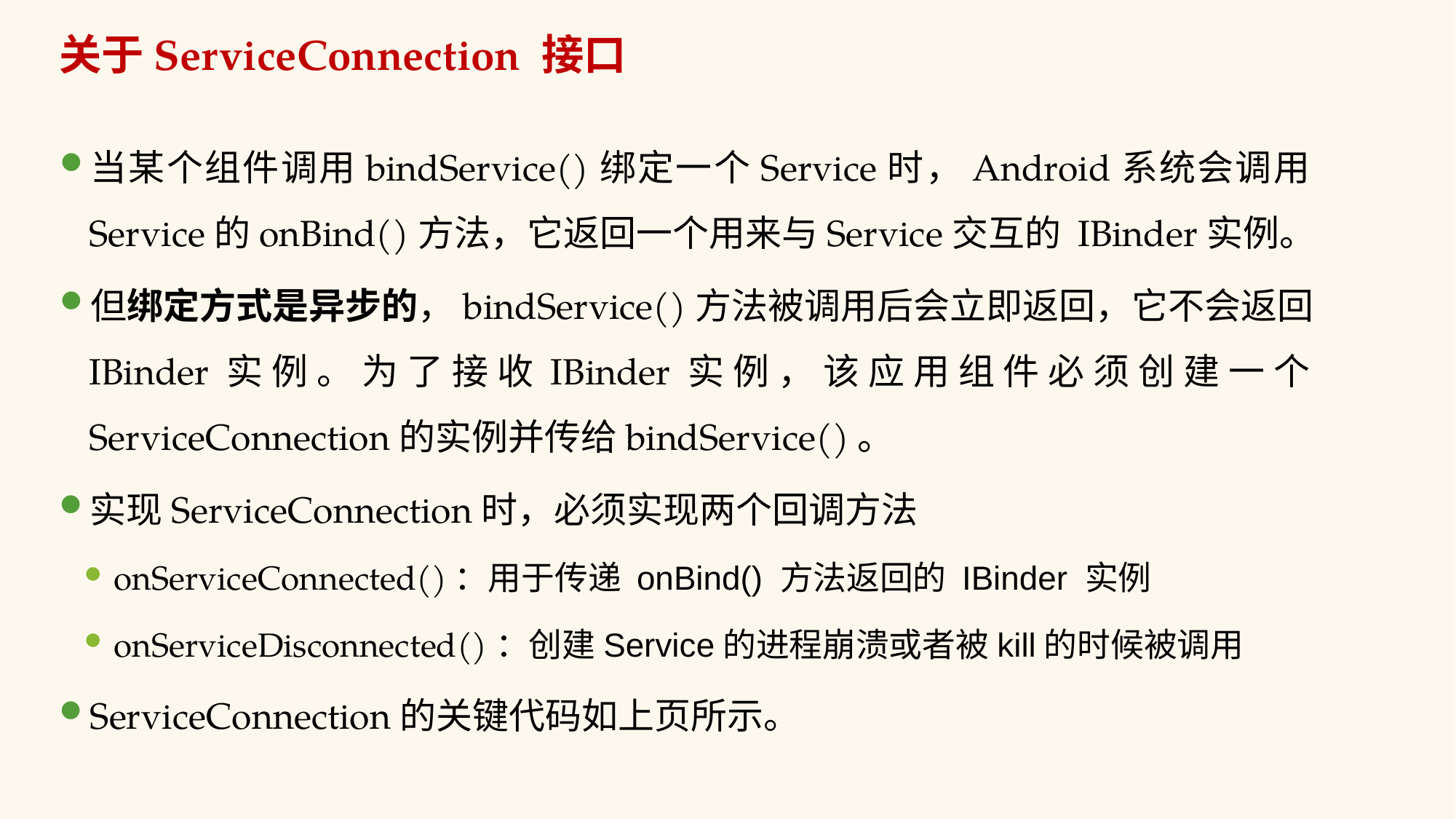

关于ServiceConnection 接口
当某个组件调用bindService()绑定一个Service时，Android系统会调用Service的onBind()方法，它返回一个用来与Service交互的 IBinder实例。
但绑定方式是异步的，bindService()方法被调用后会立即返回，它不会返回IBinder实例。为了接收IBinder实例，该应用组件必须创建一个ServiceConnection的实例并传给bindService()。
实现ServiceConnection时，必须实现两个回调方法
onServiceConnected()：用于传递 onBind() 方法返回的 IBinder 实例
onServiceDisconnected()：创建Service的进程崩溃或者被kill的时候被调用
ServiceConnection的关键代码如上页所示。